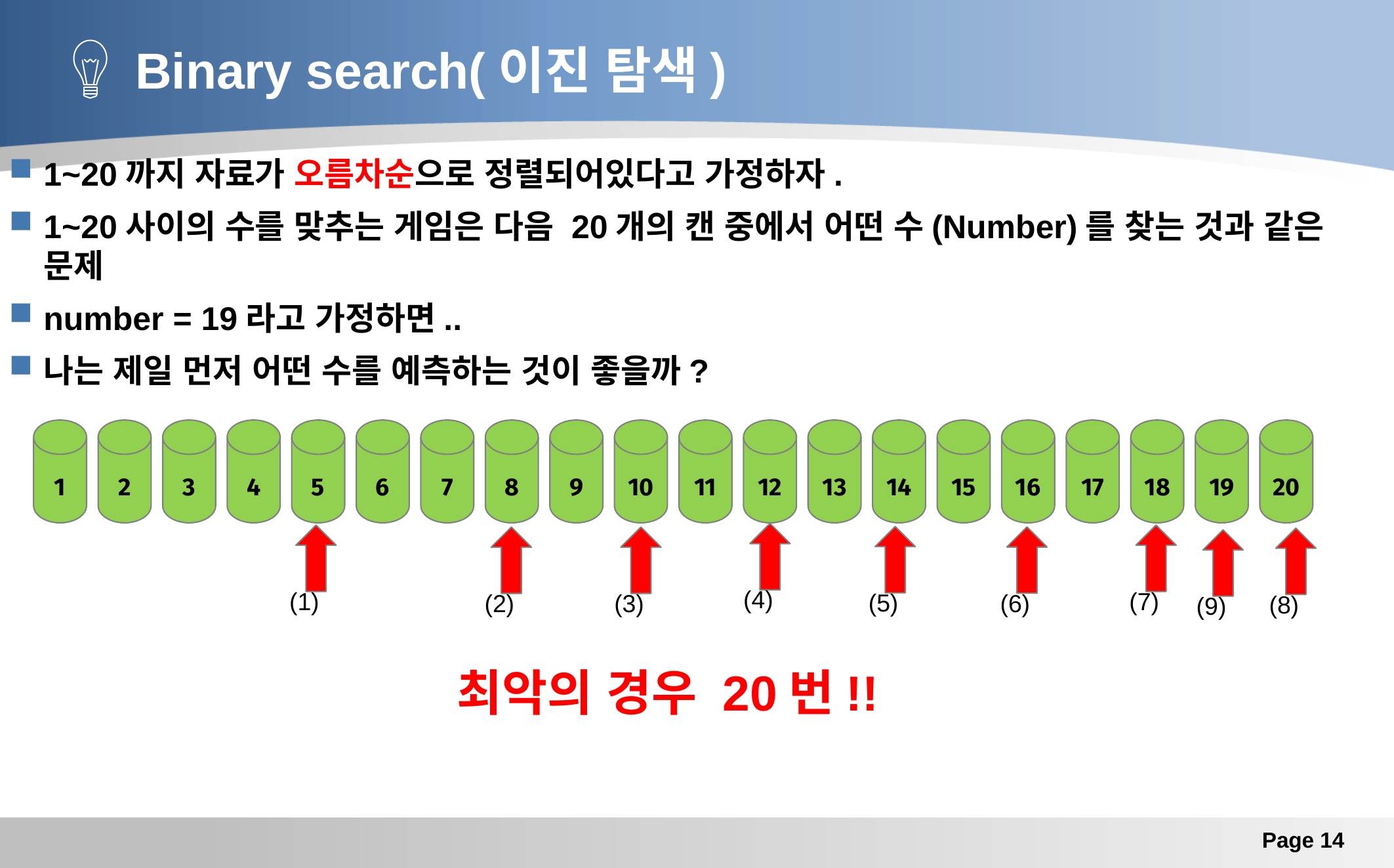

# Binary search(이진 탐색)
1~20까지 자료가 오름차순으로 정렬되어있다고 가정하자.
1~20사이의 수를 맞추는 게임은 다음 20개의 캔 중에서 어떤 수(Number)를 찾는 것과 같은 문제
number = 19라고 가정하면..
나는 제일 먼저 어떤 수를 예측하는 것이 좋을까?
1
2
3
4
5
6
7
8
9
10
11
12
13
14
15
16
17
18
19
20

(4)

(1)

(7)

(5)

(6)

(2)

(3)

(8)

(9)
최악의 경우 20번!!
Page 14